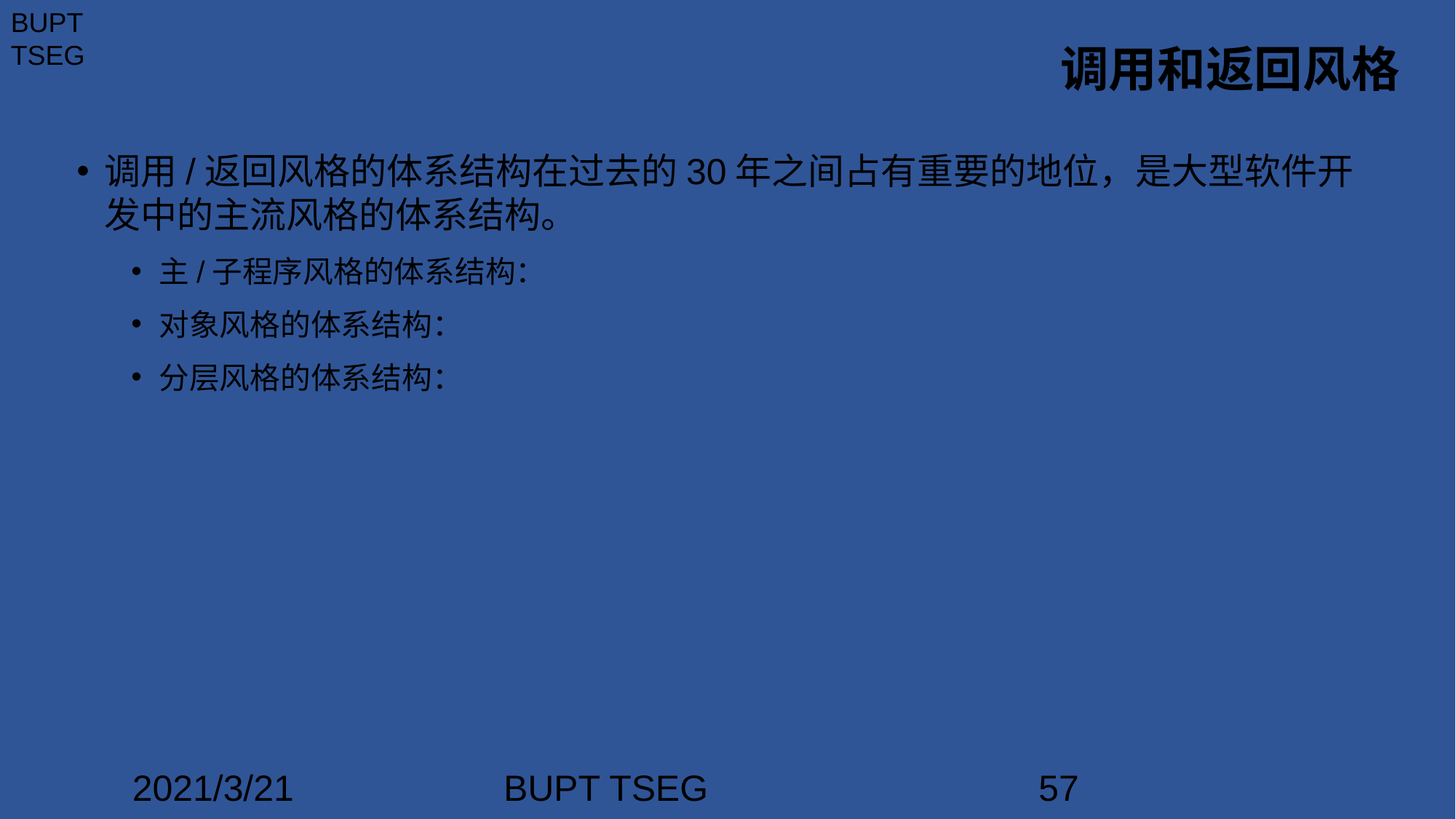

# 调用和返回风格
调用/返回风格的体系结构在过去的30年之间占有重要的地位，是大型软件开发中的主流风格的体系结构。
主/子程序风格的体系结构：
对象风格的体系结构：
分层风格的体系结构：
2021/3/21
BUPT TSEG
57